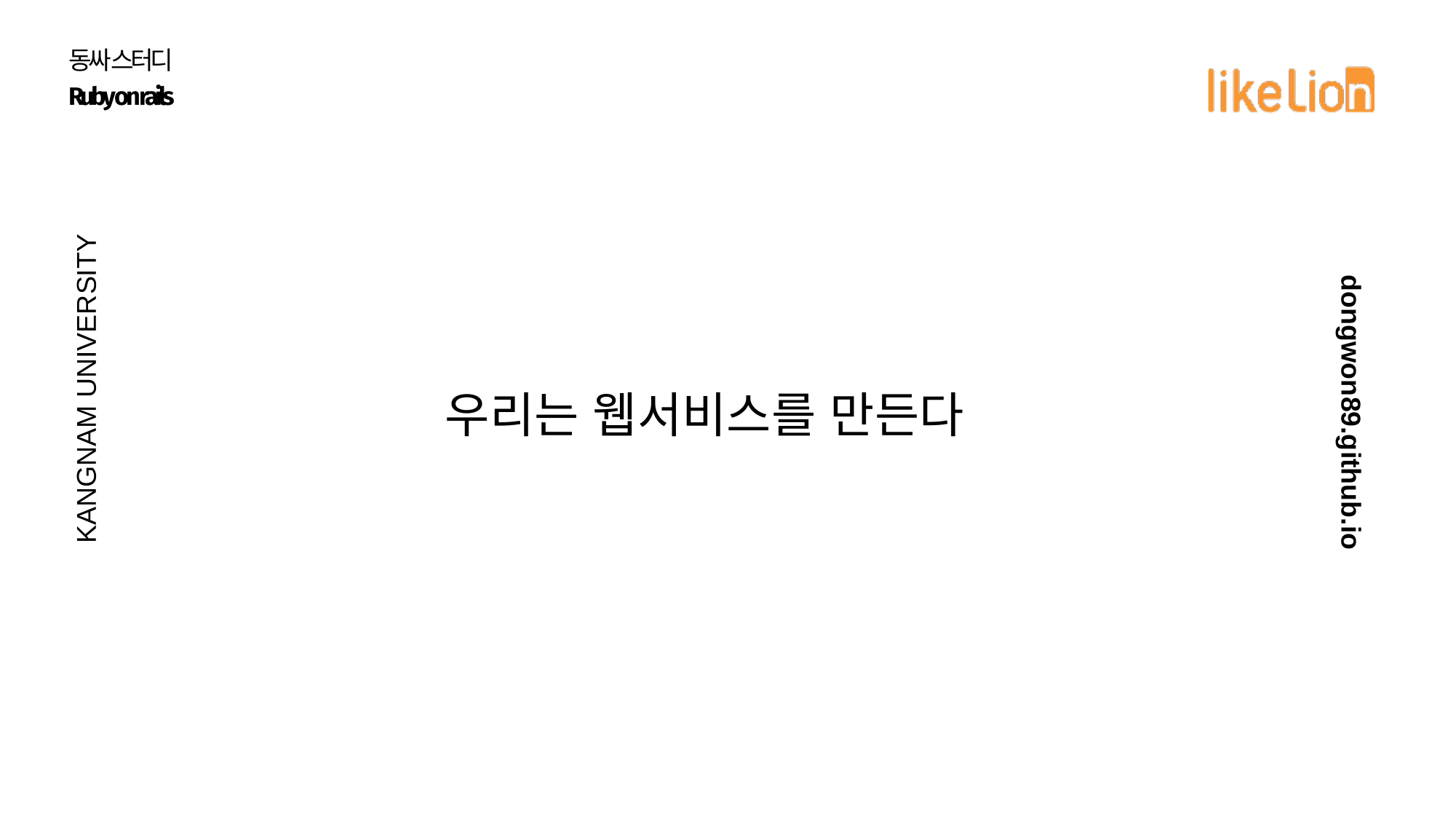

동싸 스터디
Ruby on rails

KANGNAM UNIVERSITY
dongwon89.github.io
우리는 웹서비스를 만든다